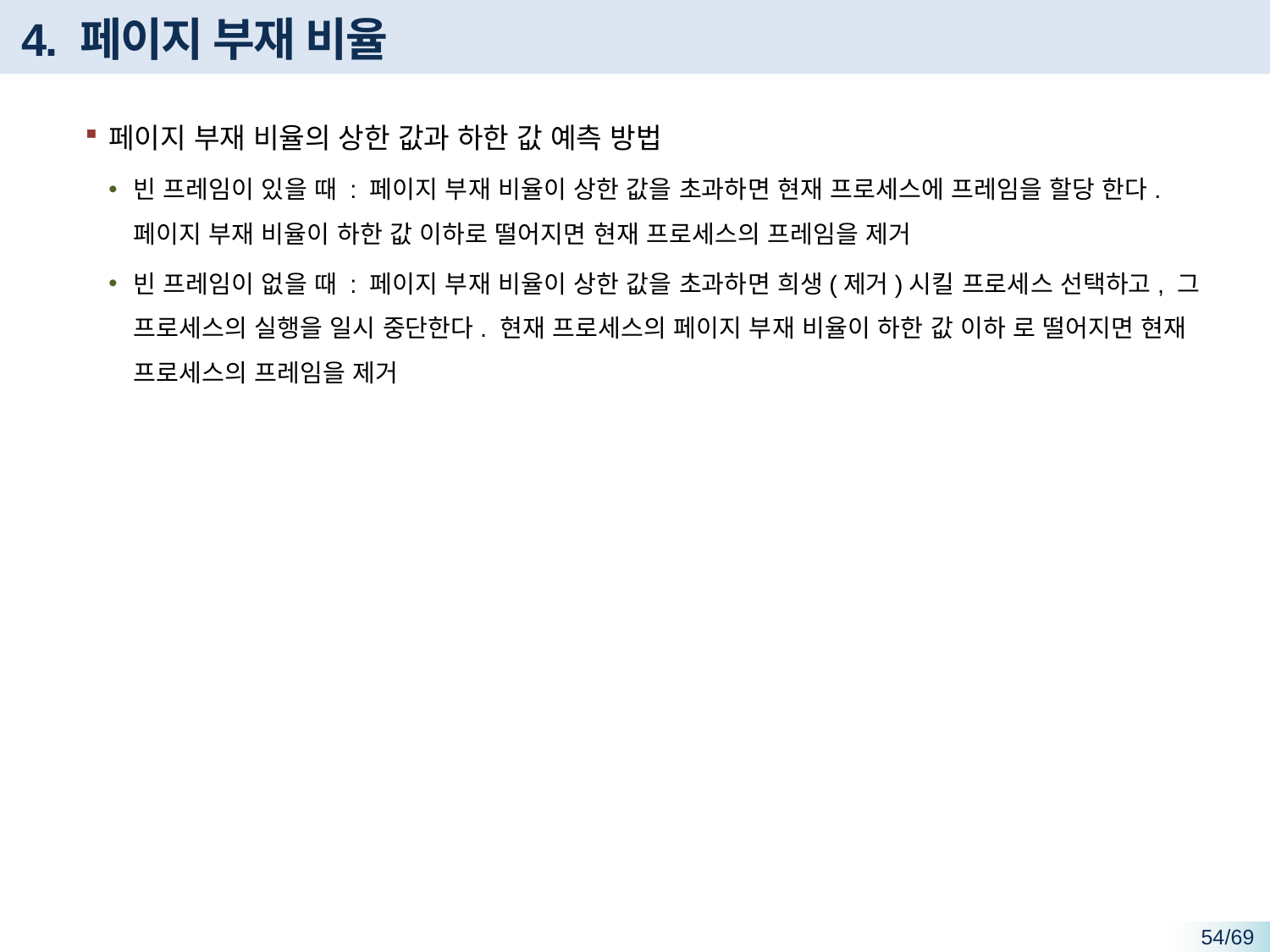

# 4. 페이지 부재 비율
페이지 부재 비율의 상한 값과 하한 값 예측 방법
빈 프레임이 있을 때 : 페이지 부재 비율이 상한 값을 초과하면 현재 프로세스에 프레임을 할당 한다. 페이지 부재 비율이 하한 값 이하로 떨어지면 현재 프로세스의 프레임을 제거
빈 프레임이 없을 때 : 페이지 부재 비율이 상한 값을 초과하면 희생(제거)시킬 프로세스 선택하고, 그 프로세스의 실행을 일시 중단한다. 현재 프로세스의 페이지 부재 비율이 하한 값 이하 로 떨어지면 현재 프로세스의 프레임을 제거